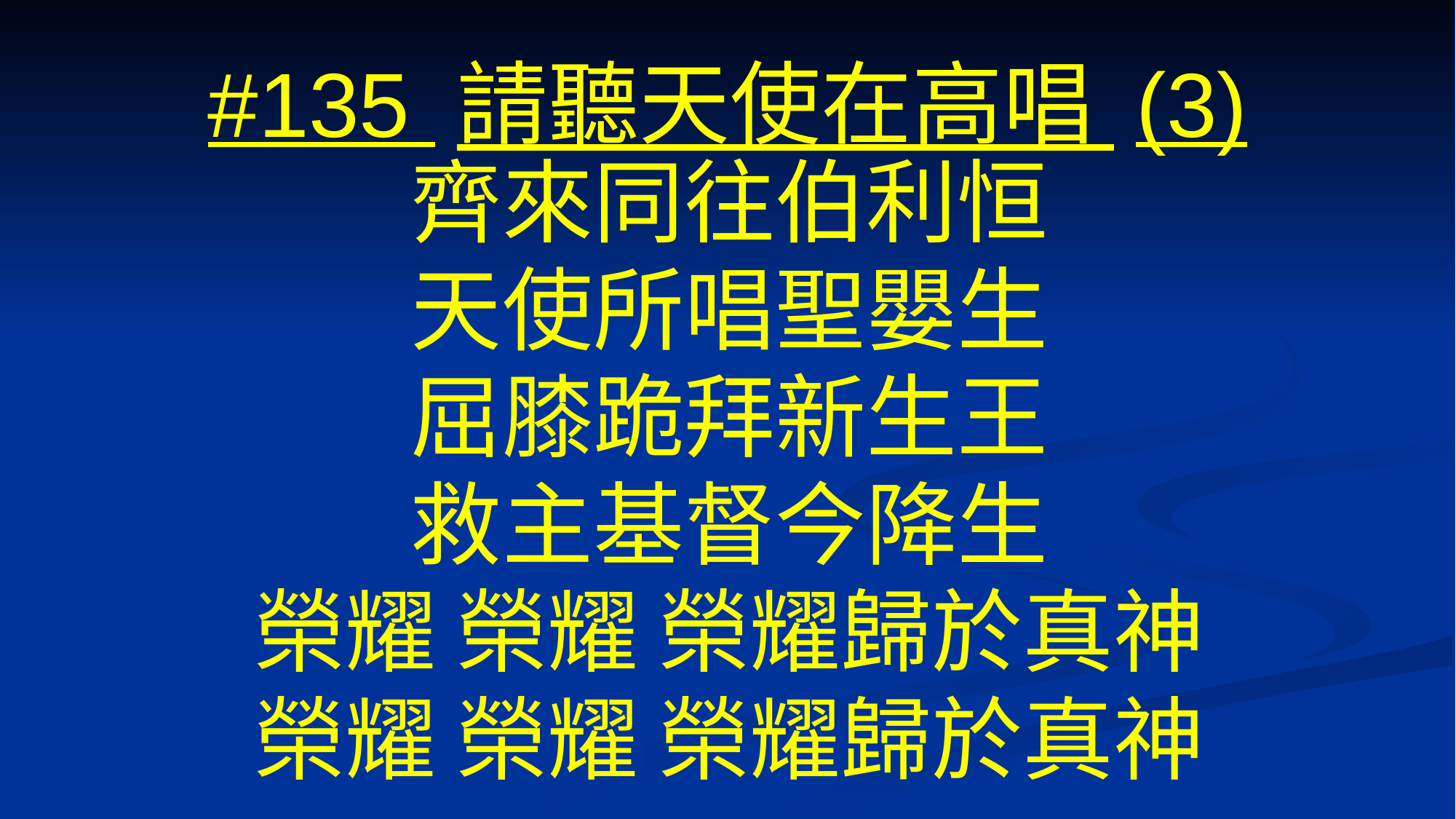

# #135 請聽天使在高唱 (3)
齊來同往伯利恒
天使所唱聖嬰生
屈膝跪拜新生王
救主基督今降生
榮耀 榮耀 榮耀歸於真神
榮耀 榮耀 榮耀歸於真神